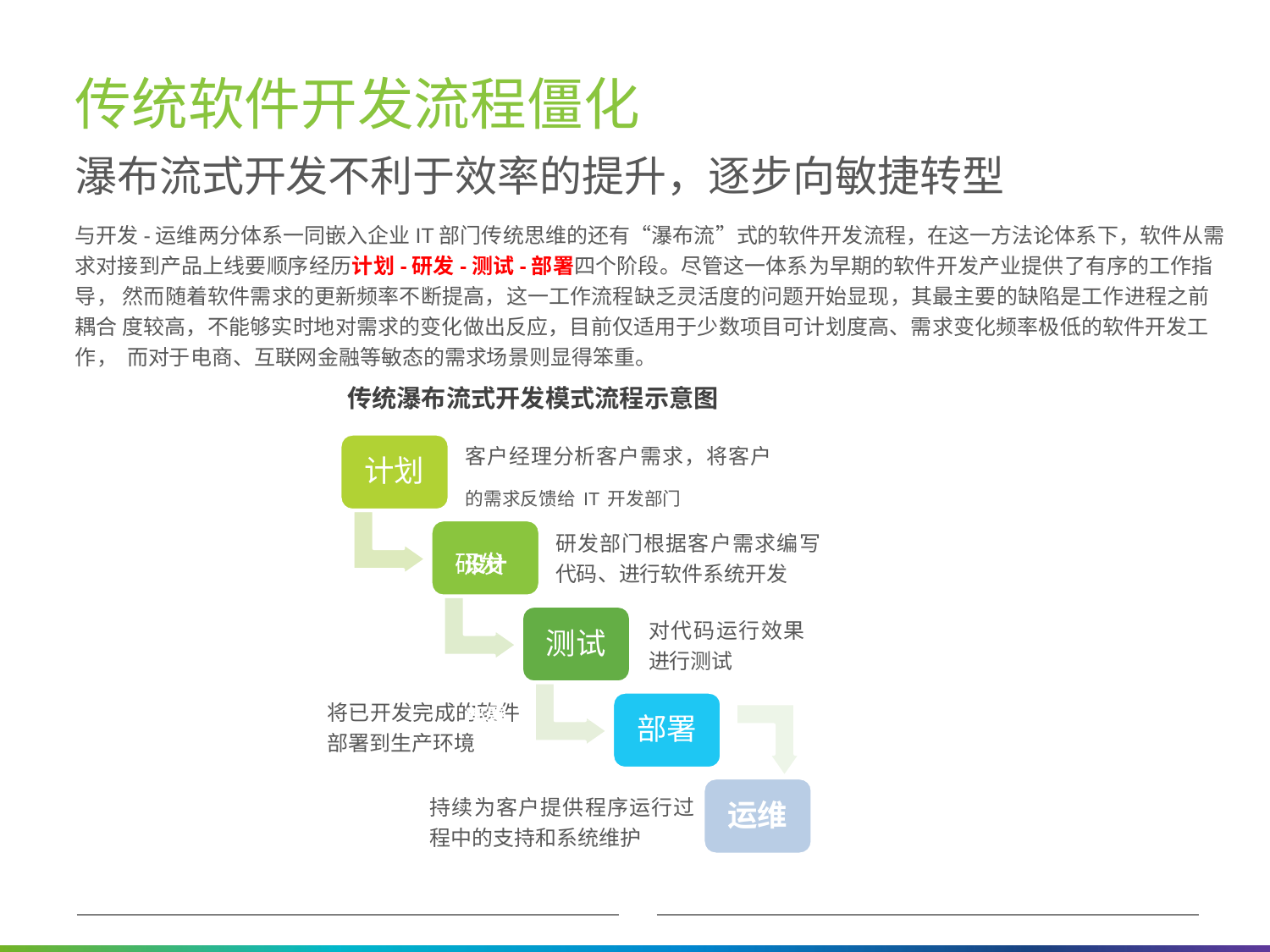

# 传统软件开发流程僵化
瀑布流式开发不利于效率的提升，逐步向敏捷转型
与开发-运维两分体系一同嵌入企业IT部门传统思维的还有“瀑布流”式的软件开发流程，在这一方法论体系下，软件从需 求对接到产品上线要顺序经历计划-研发-测试-部署四个阶段。尽管这一体系为早期的软件开发产业提供了有序的工作指导， 然而随着软件需求的更新频率不断提高，这一工作流程缺乏灵活度的问题开始显现，其最主要的缺陷是工作进程之前耦合 度较高，不能够实时地对需求的变化做出反应，目前仅适用于少数项目可计划度高、需求变化频率极低的软件开发工作，  而对于电商、互联网金融等敏态的需求场景则显得笨重。
                               传统瀑布流式开发模式流程示意图

客户经理分析客户需求，将客户
的需求反馈给IT开发部门	设计	开发	 	部署
计划

研发部门根据客户需求编写 代码、进行软件系统开发
研发

对代码运行效果
进行测试
测试

将已开发完成的软件 部署到生产环境

部署

持续为客户提供程序运行过 程中的支持和系统维护
运维

10